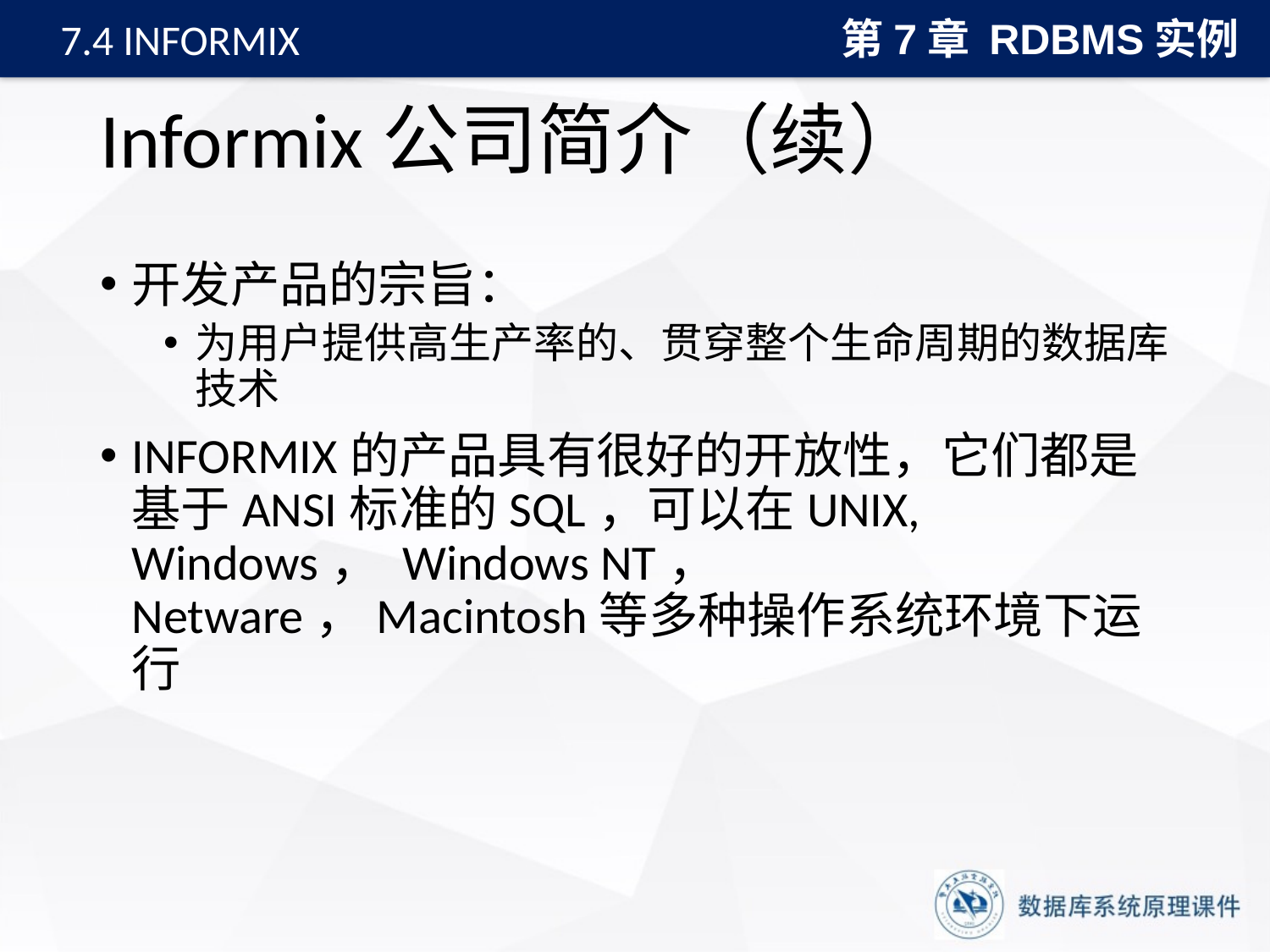

第7章 RDBMS实例
7.4 INFORMIX
# Informix公司简介（续）
开发产品的宗旨：
为用户提供高生产率的、贯穿整个生命周期的数据库技术
INFORMIX的产品具有很好的开放性，它们都是基于ANSI标准的SQL，可以在UNIX, Windows， Windows NT， Netware，Macintosh等多种操作系统环境下运行